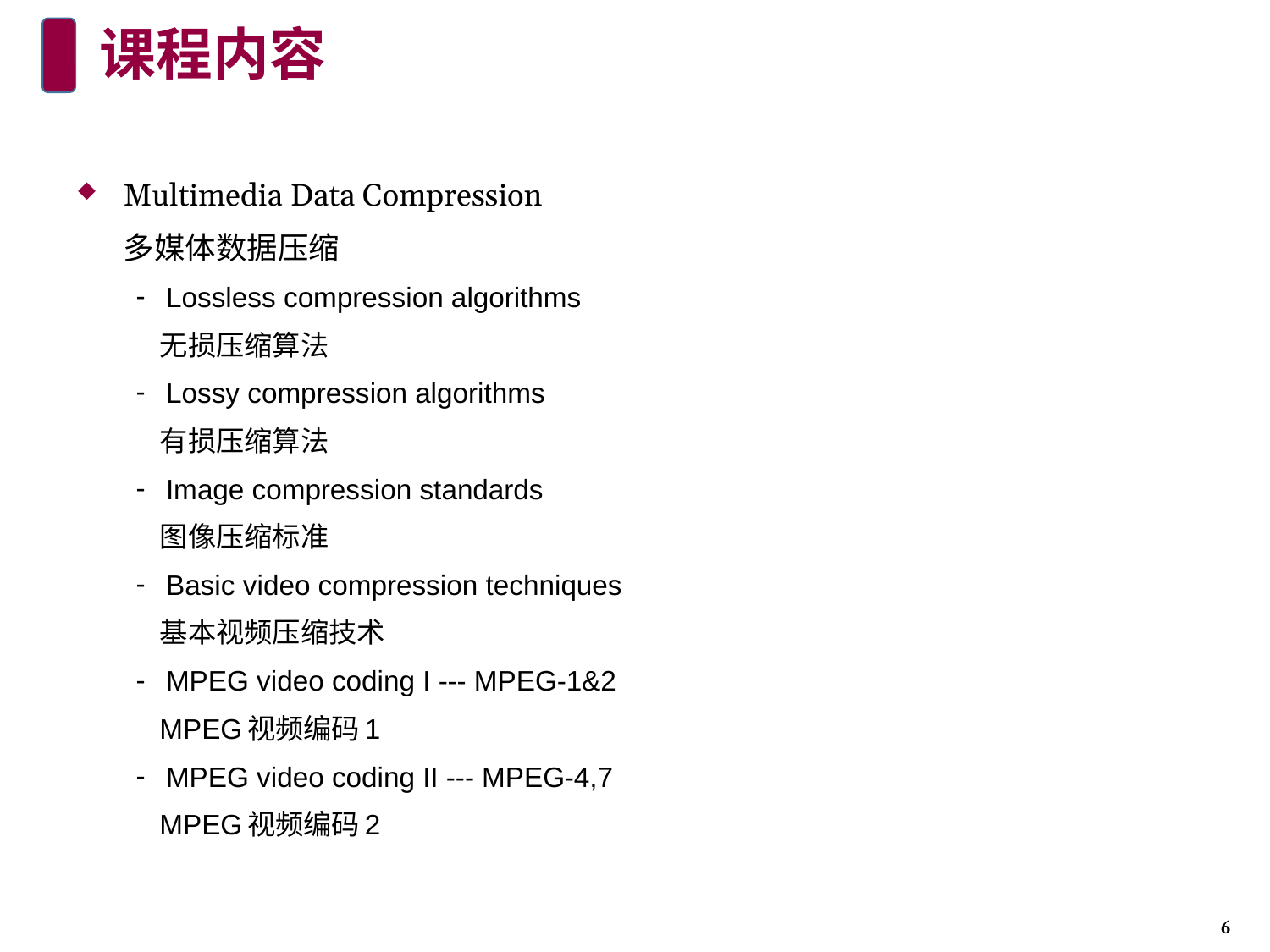

# 课程内容
Multimedia Data Compression
      多媒体数据压缩
Lossless compression algorithms
   无损压缩算法
Lossy compression algorithms
   有损压缩算法
Image compression standards
   图像压缩标准
Basic video compression techniques
   基本视频压缩技术
MPEG video coding I --- MPEG-1&2
   MPEG视频编码1
MPEG video coding II --- MPEG-4,7
   MPEG视频编码2
6